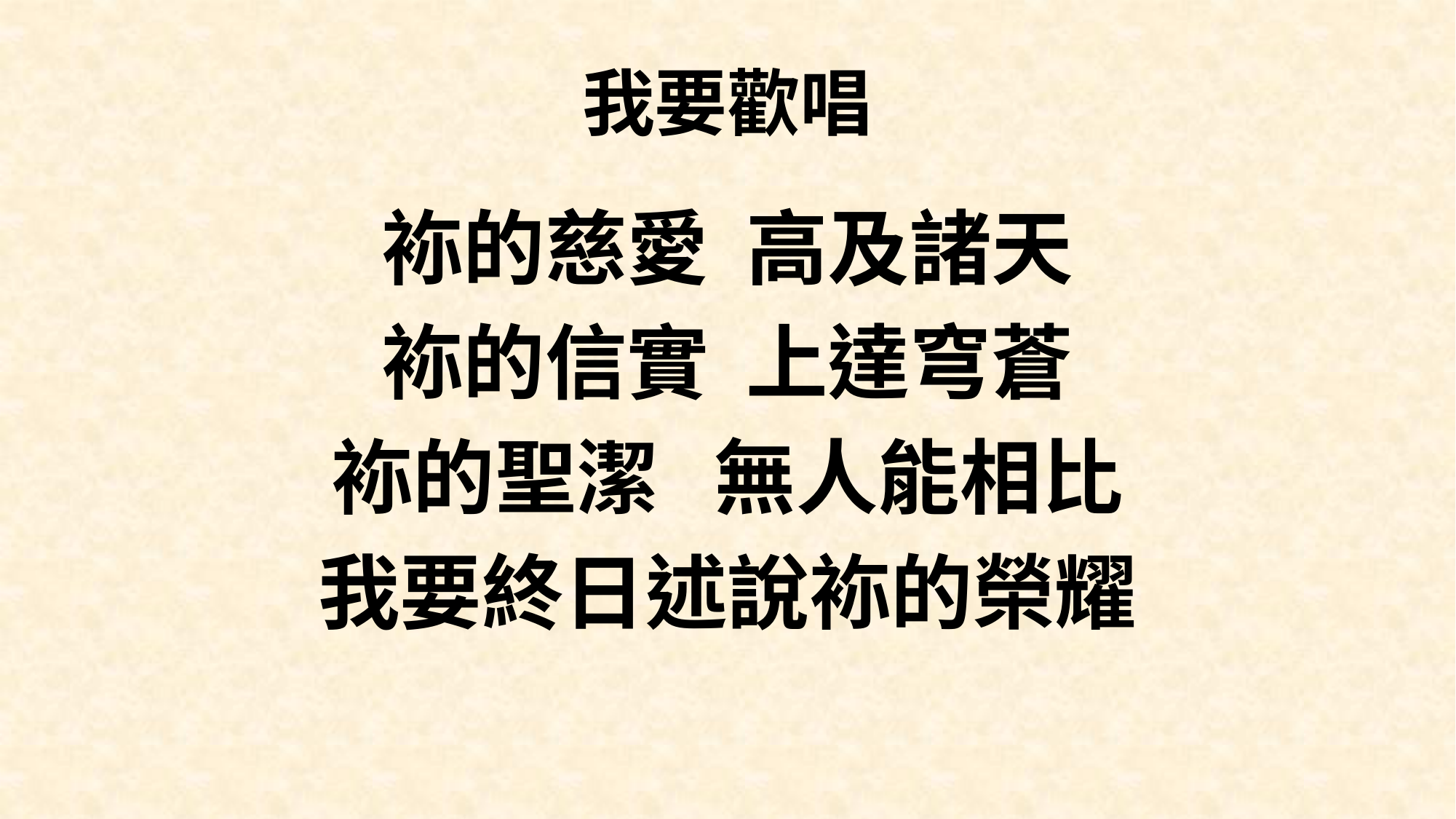

# 我要歡唱
袮的慈愛  高及諸天
袮的信實  上達穹蒼
袮的聖潔   無人能相比
我要終日述說袮的榮耀